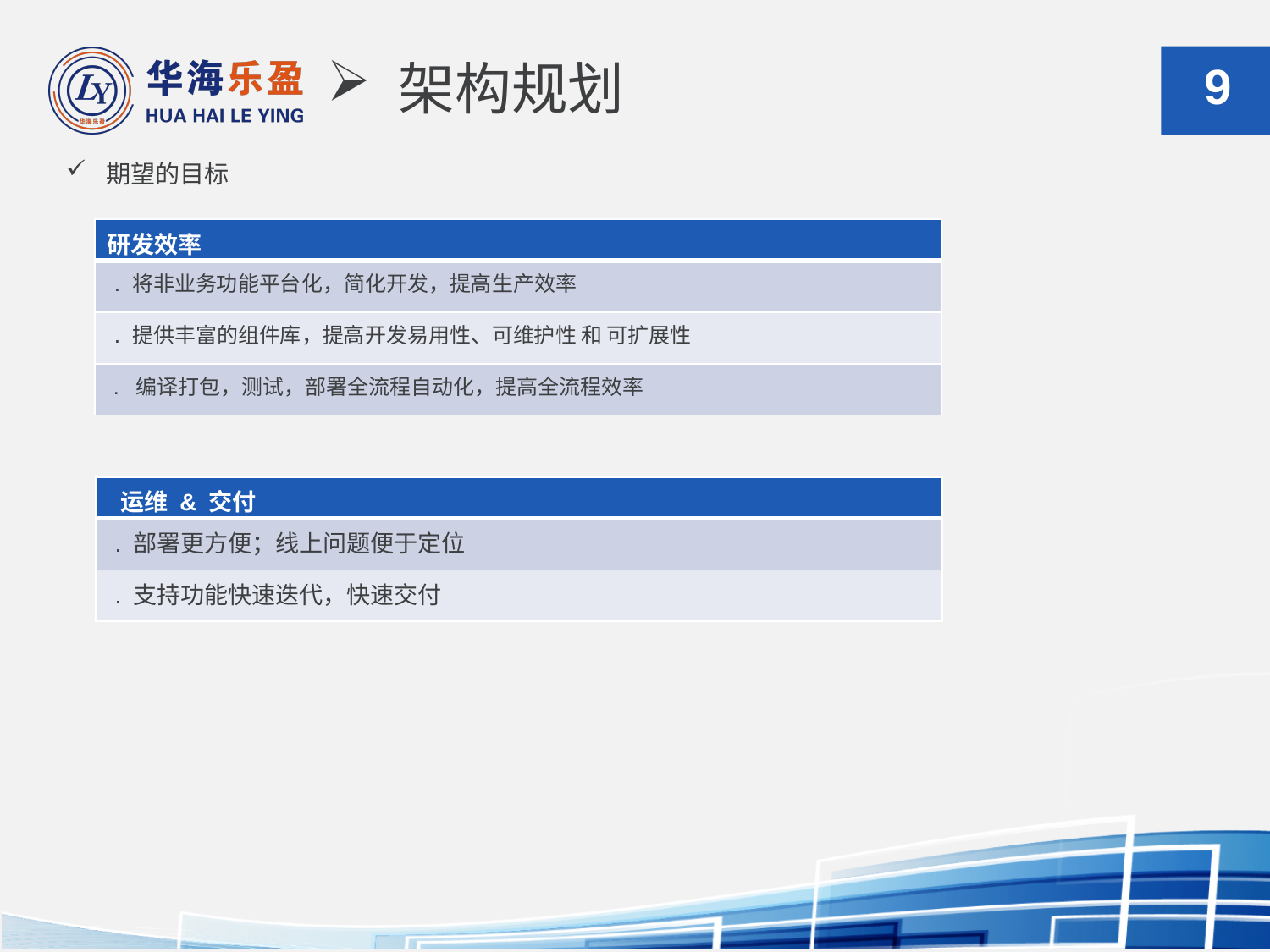

# 架构规划
9
期望的目标
| 研发效率 |
| --- |
| . 将非业务功能平台化，简化开发，提高生产效率 |
| . 提供丰富的组件库，提高开发易用性、可维护性 和 可扩展性 |
| . 编译打包，测试，部署全流程自动化，提高全流程效率 |
| 运维 & 交付 |
| --- |
| . 部署更方便；线上问题便于定位 |
| . 支持功能快速迭代，快速交付 |